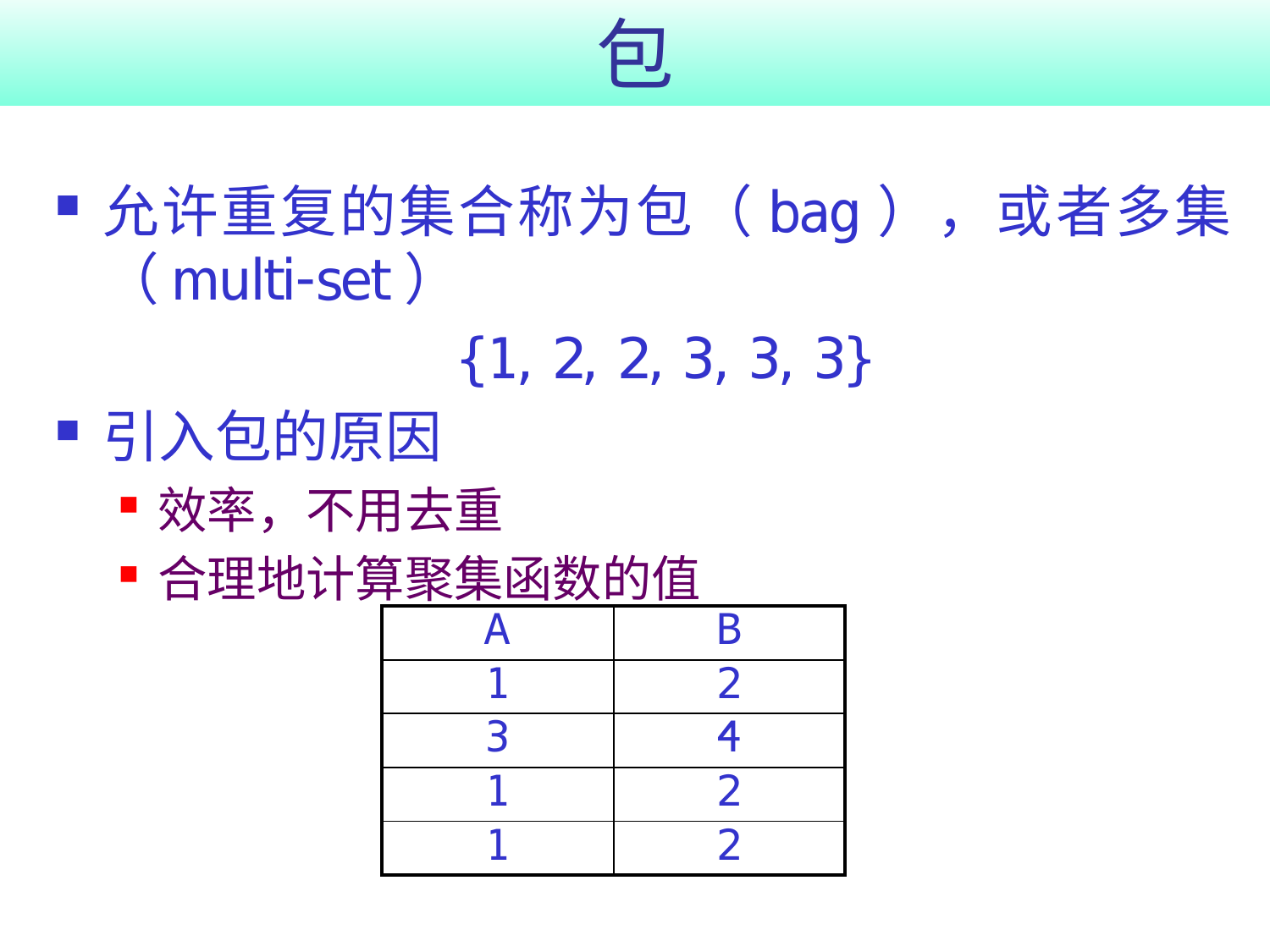

# 包
允许重复的集合称为包（bag），或者多集（multi-set）
	{1, 2, 2, 3, 3, 3}
引入包的原因
效率，不用去重
合理地计算聚集函数的值
| A | B |
| --- | --- |
| 1 | 2 |
| 3 | 4 |
| 1 | 2 |
| 1 | 2 |